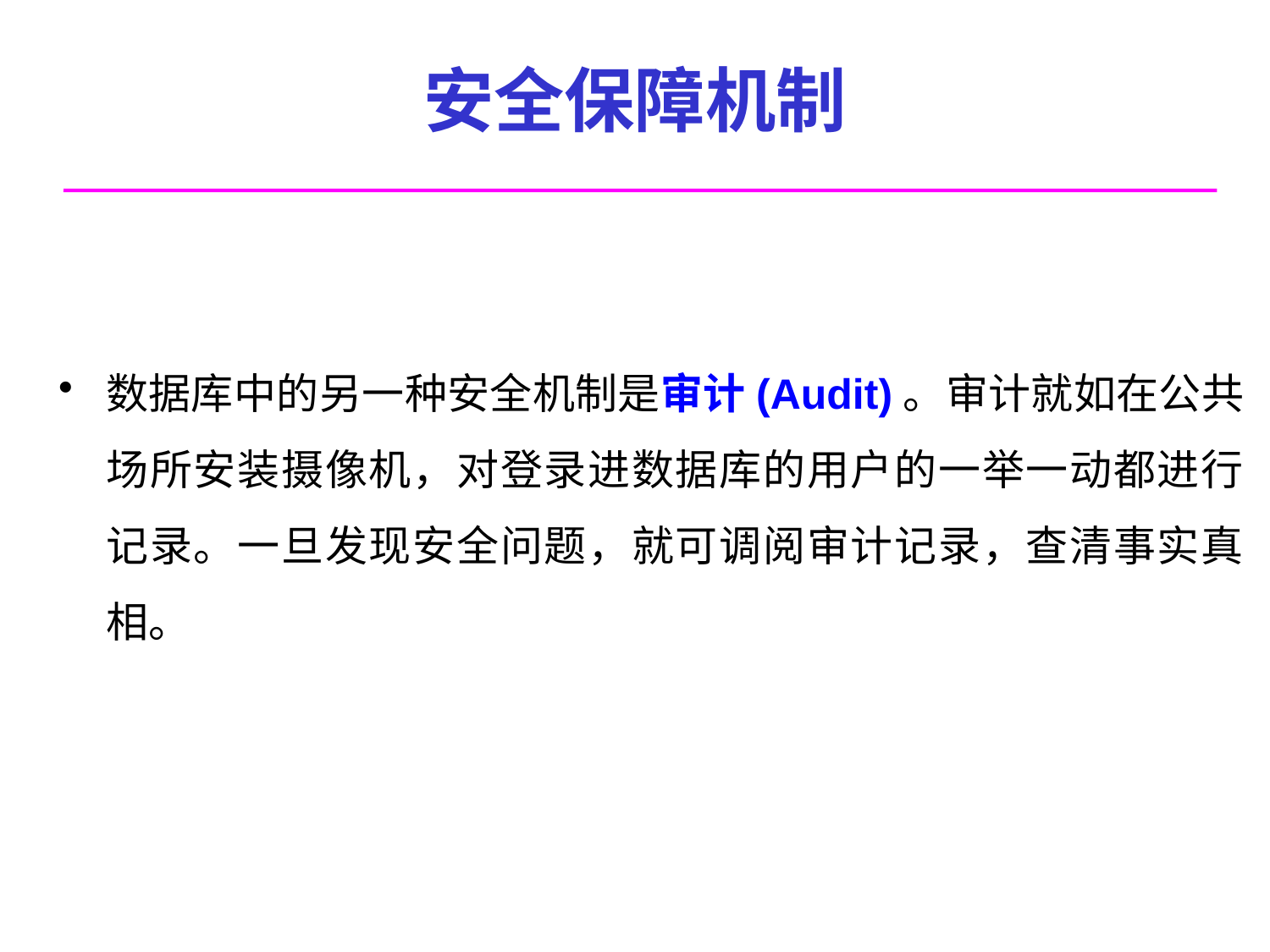

安全保障机制
数据库中的另一种安全机制是审计(Audit)。审计就如在公共场所安装摄像机，对登录进数据库的用户的一举一动都进行记录。一旦发现安全问题，就可调阅审计记录，查清事实真相。